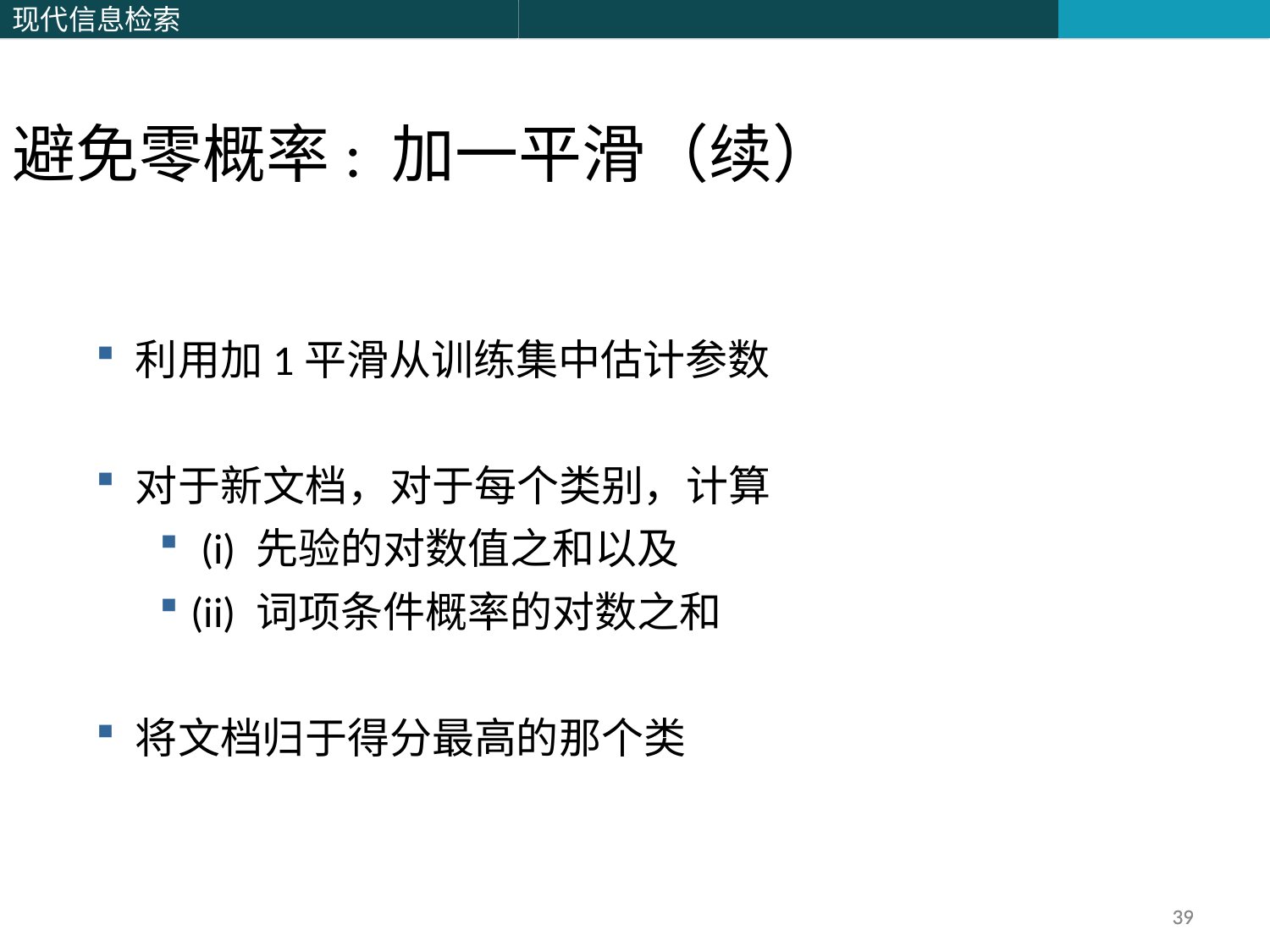

避免零概率: 加一平滑（续）

利用加1平滑从训练集中估计参数

对于新文档，对于每个类别，计算
 (i) 先验的对数值之和以及
(ii) 词项条件概率的对数之和

将文档归于得分最高的那个类

39
39